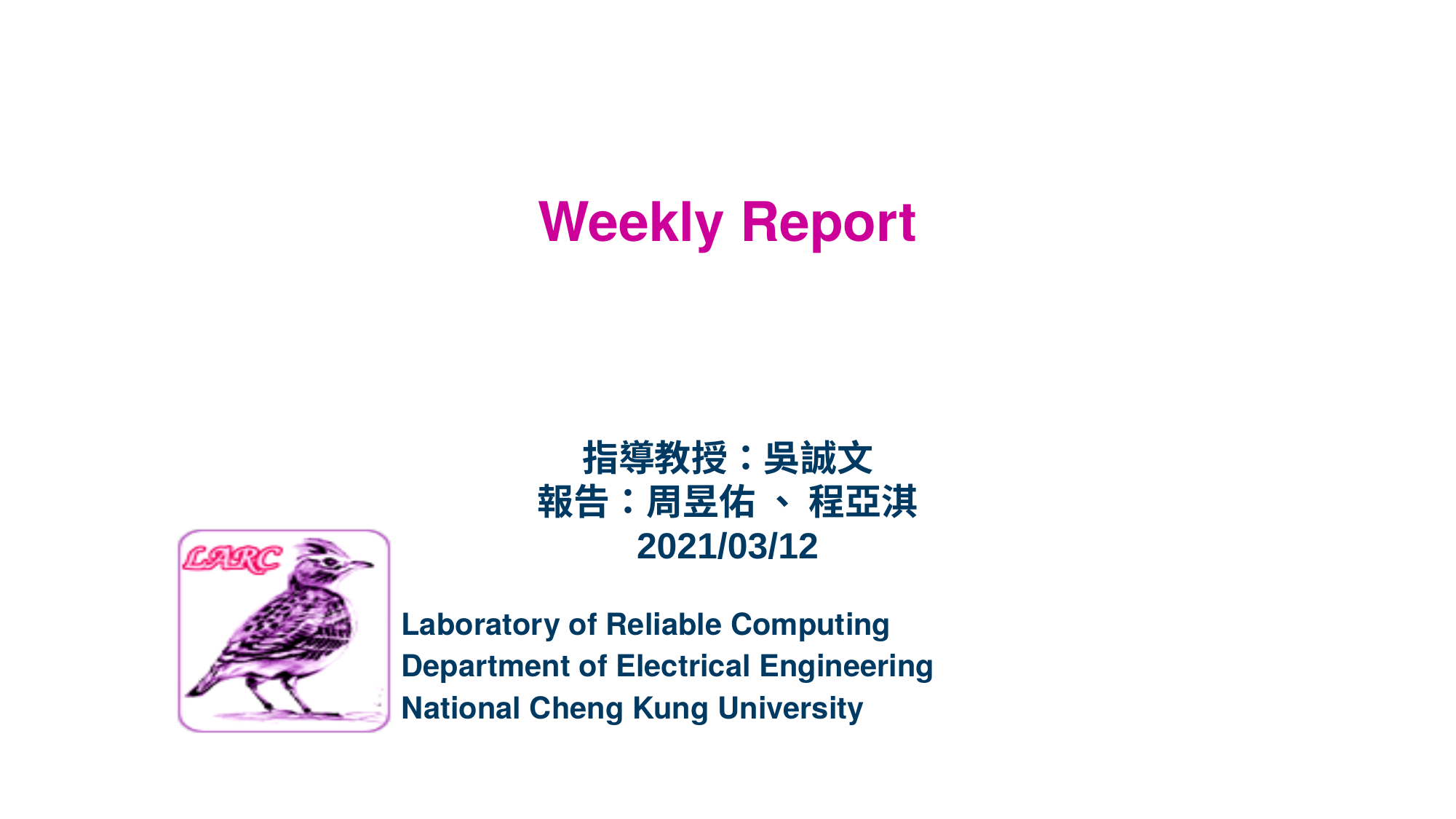

# Weekly Report
指導教授：吳誠文
報告：周昱佑 、 程亞淇
2021/03/12
Laboratory of Reliable Computing
Department of Electrical Engineering
National Cheng Kung University